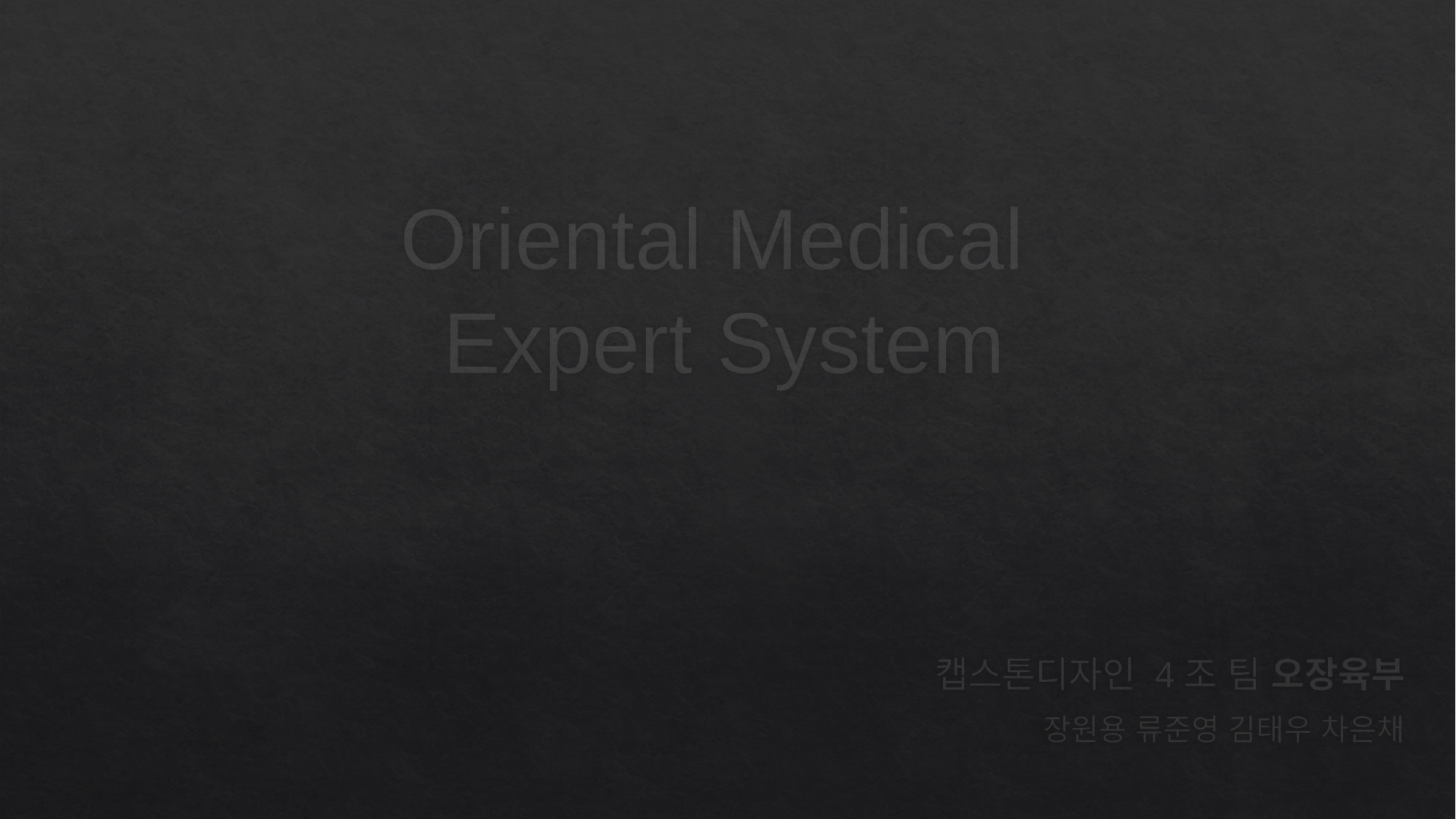

# Oriental Medical Expert System
캡스톤디자인 4조 팀 오장육부
장원용 류준영 김태우 차은채